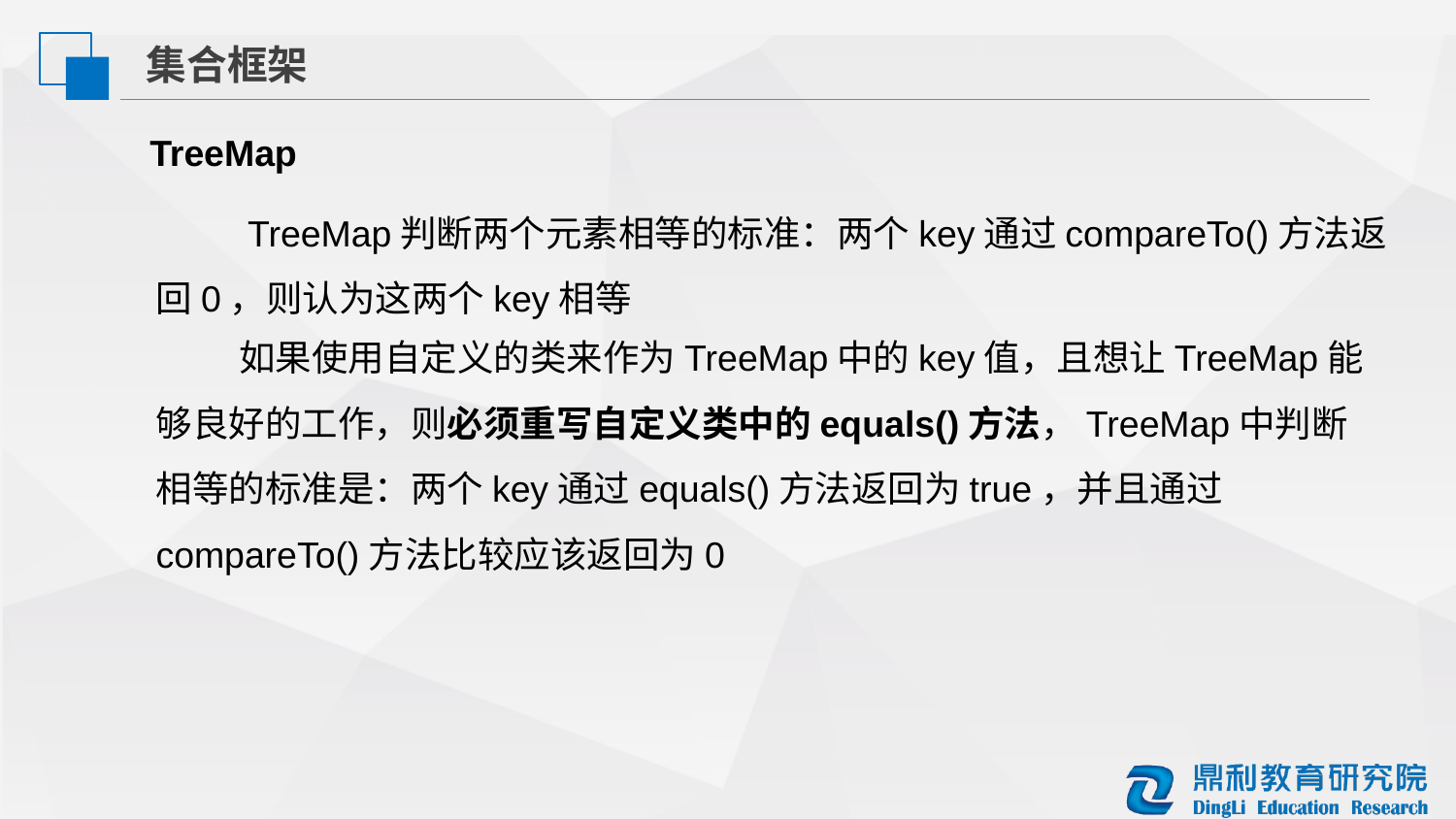

集合框架
TreeMap
         TreeMap判断两个元素相等的标准：两个key通过compareTo()方法返回0，则认为这两个key相等
         如果使用自定义的类来作为TreeMap中的key值，且想让TreeMap能够良好的工作，则必须重写自定义类中的equals()方法，TreeMap中判断相等的标准是：两个key通过equals()方法返回为true，并且通过compareTo()方法比较应该返回为0